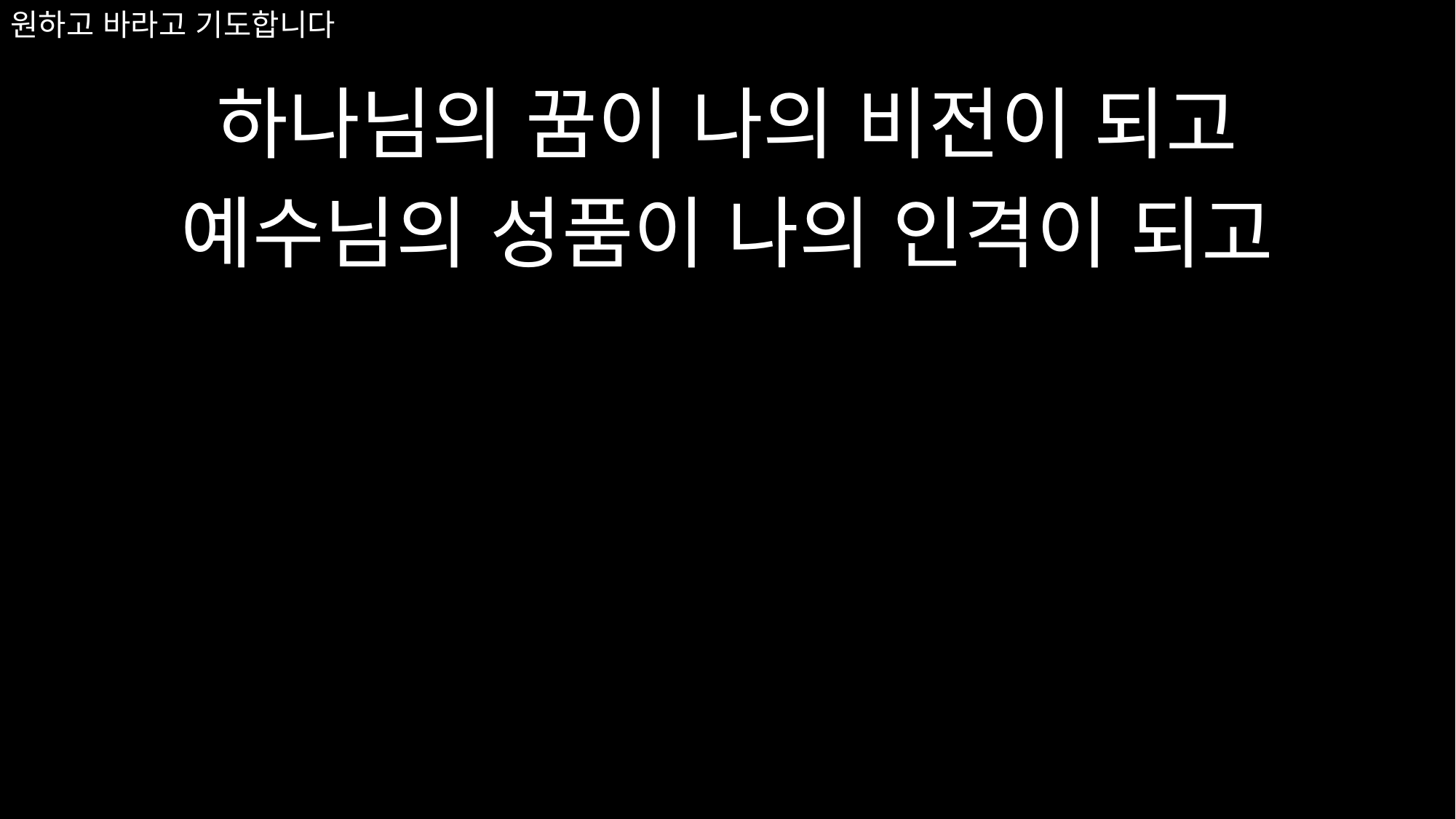

# 원하고 바라고 기도합니다
하나님의 꿈이 나의 비전이 되고
예수님의 성품이 나의 인격이 되고